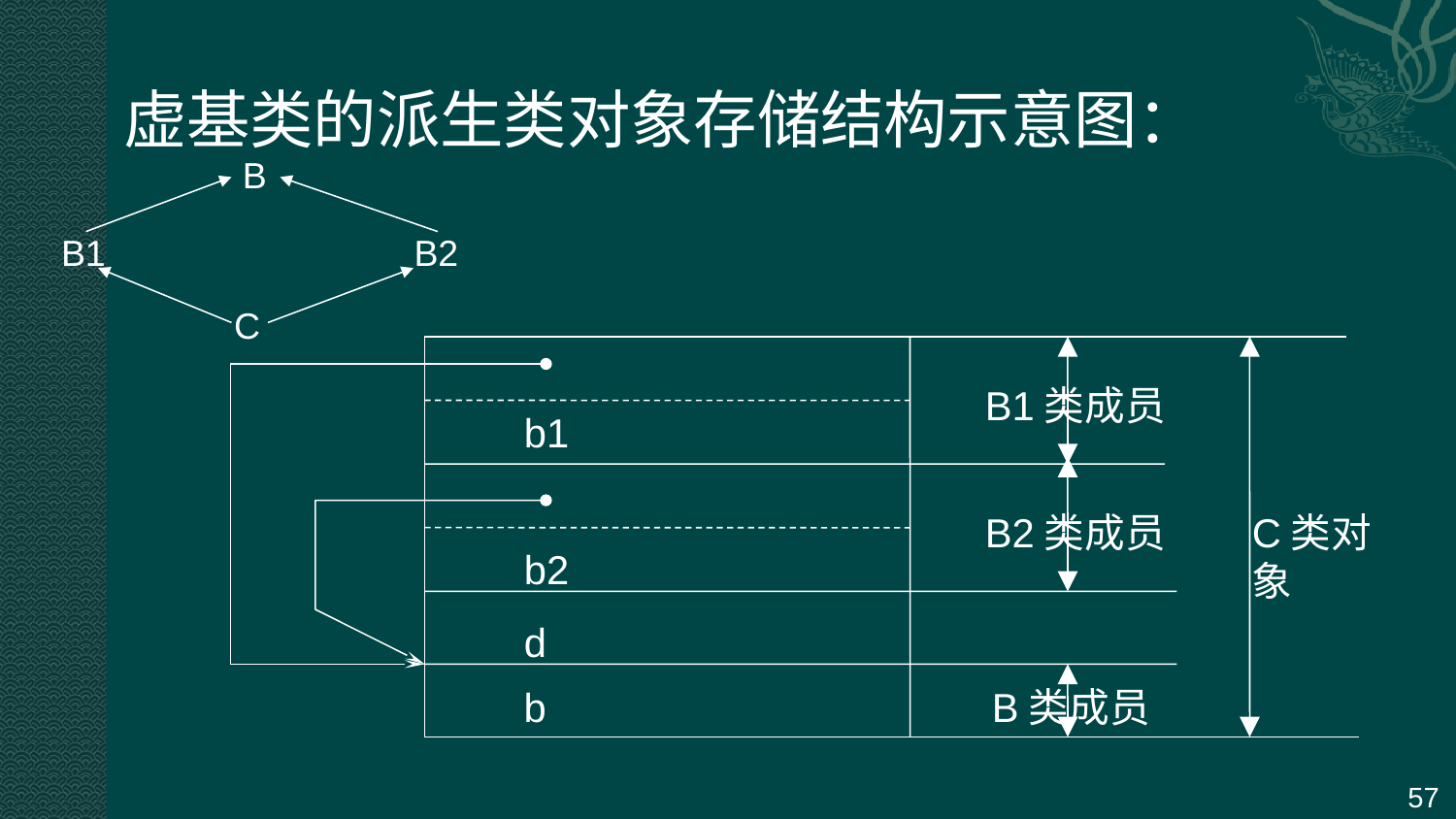

虚基类的派生类对象存储结构示意图：
B

B1
B2

C

B1类成员

b1

B2类成员
C类对象

b2

d

b
B类成员
57